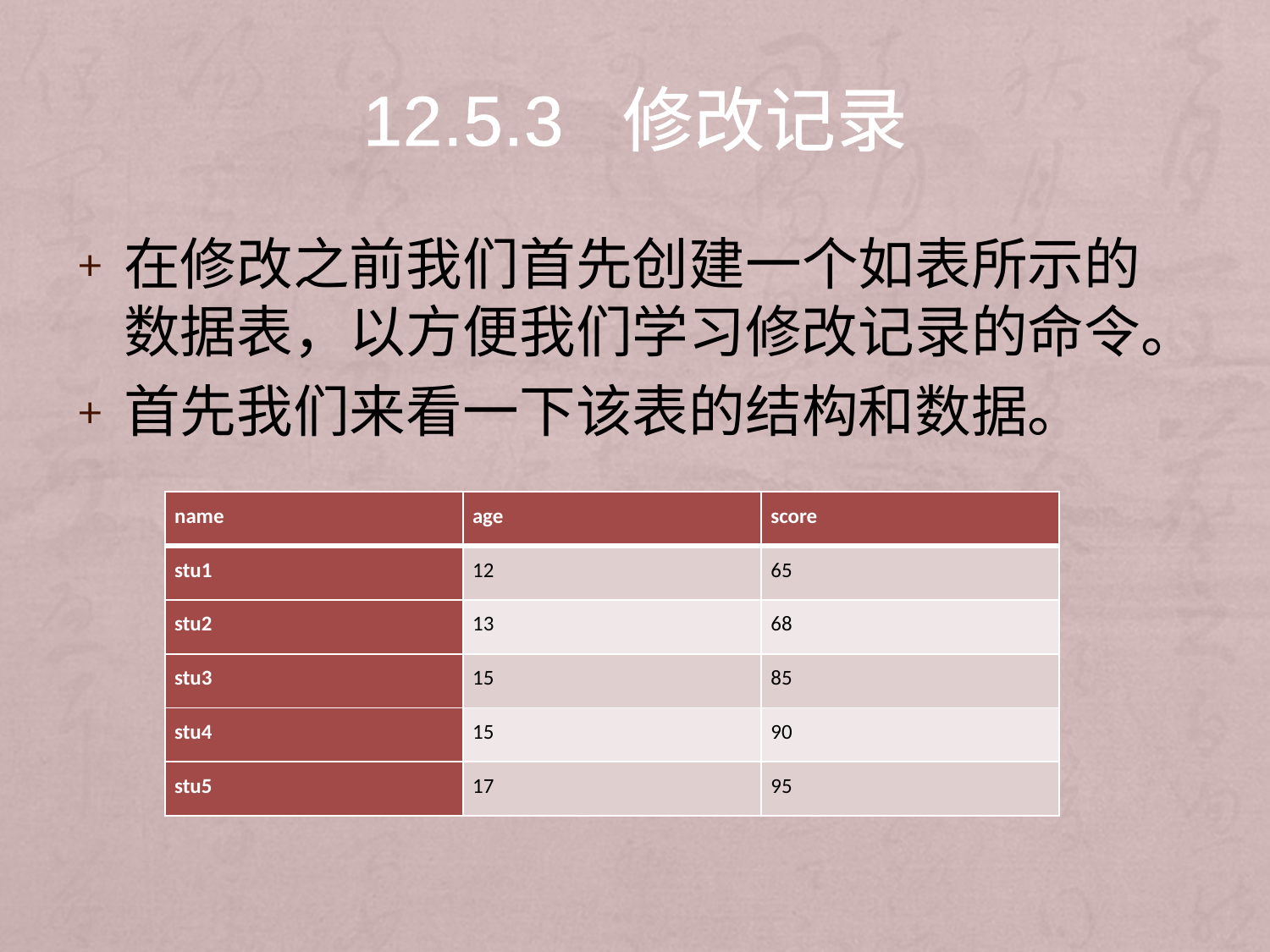

# 12.5.3  修改记录
在修改之前我们首先创建一个如表所示的数据表，以方便我们学习修改记录的命令。
首先我们来看一下该表的结构和数据。
| name | age | score |
| --- | --- | --- |
| stu1 | 12 | 65 |
| stu2 | 13 | 68 |
| stu3 | 15 | 85 |
| stu4 | 15 | 90 |
| stu5 | 17 | 95 |